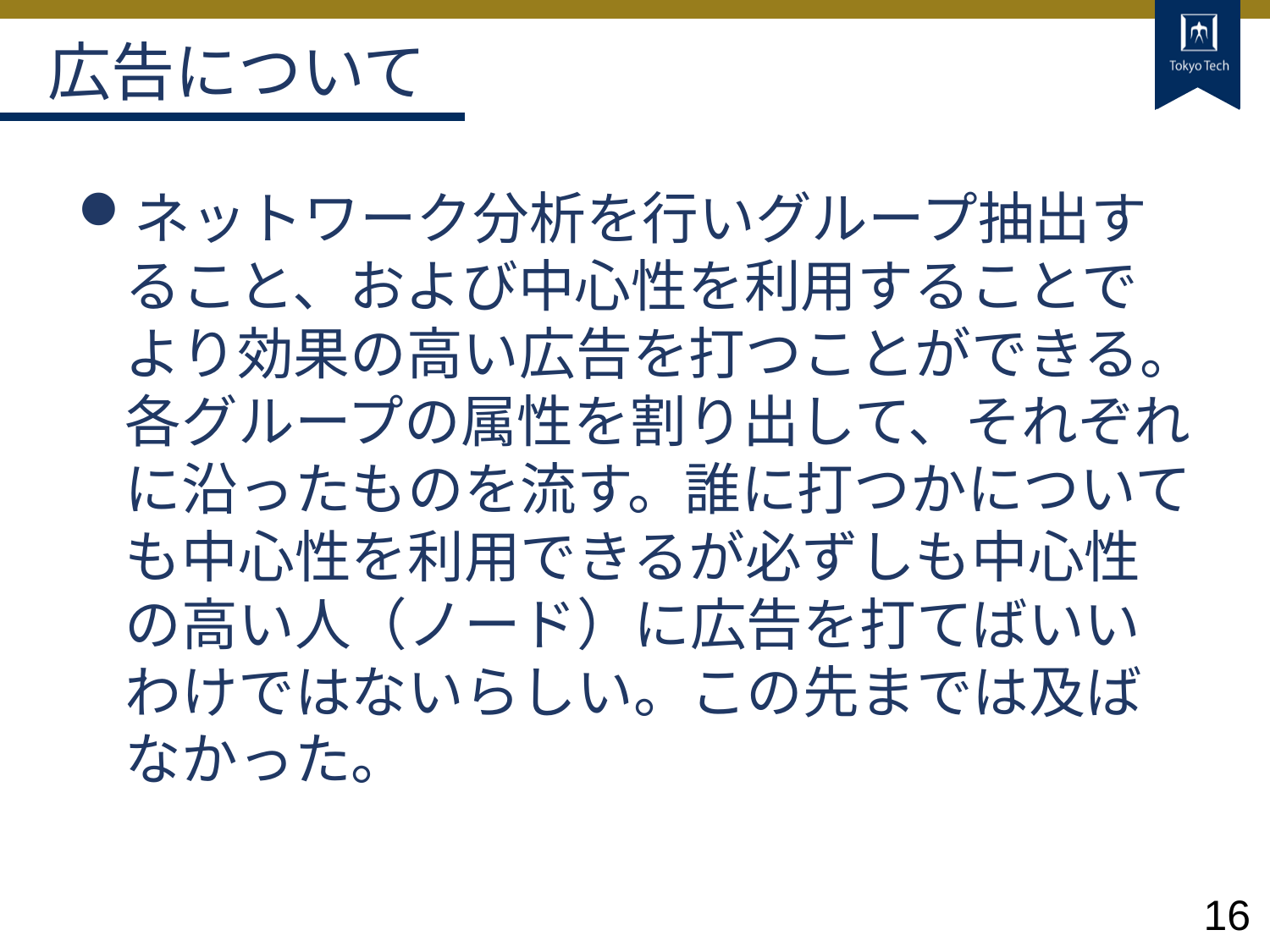

# 広告について
ネットワーク分析を行いグループ抽出すること、および中心性を利用することでより効果の高い広告を打つことができる。各グループの属性を割り出して、それぞれに沿ったものを流す。誰に打つかについても中心性を利用できるが必ずしも中心性の高い人（ノード）に広告を打てばいいわけではないらしい。この先までは及ばなかった。